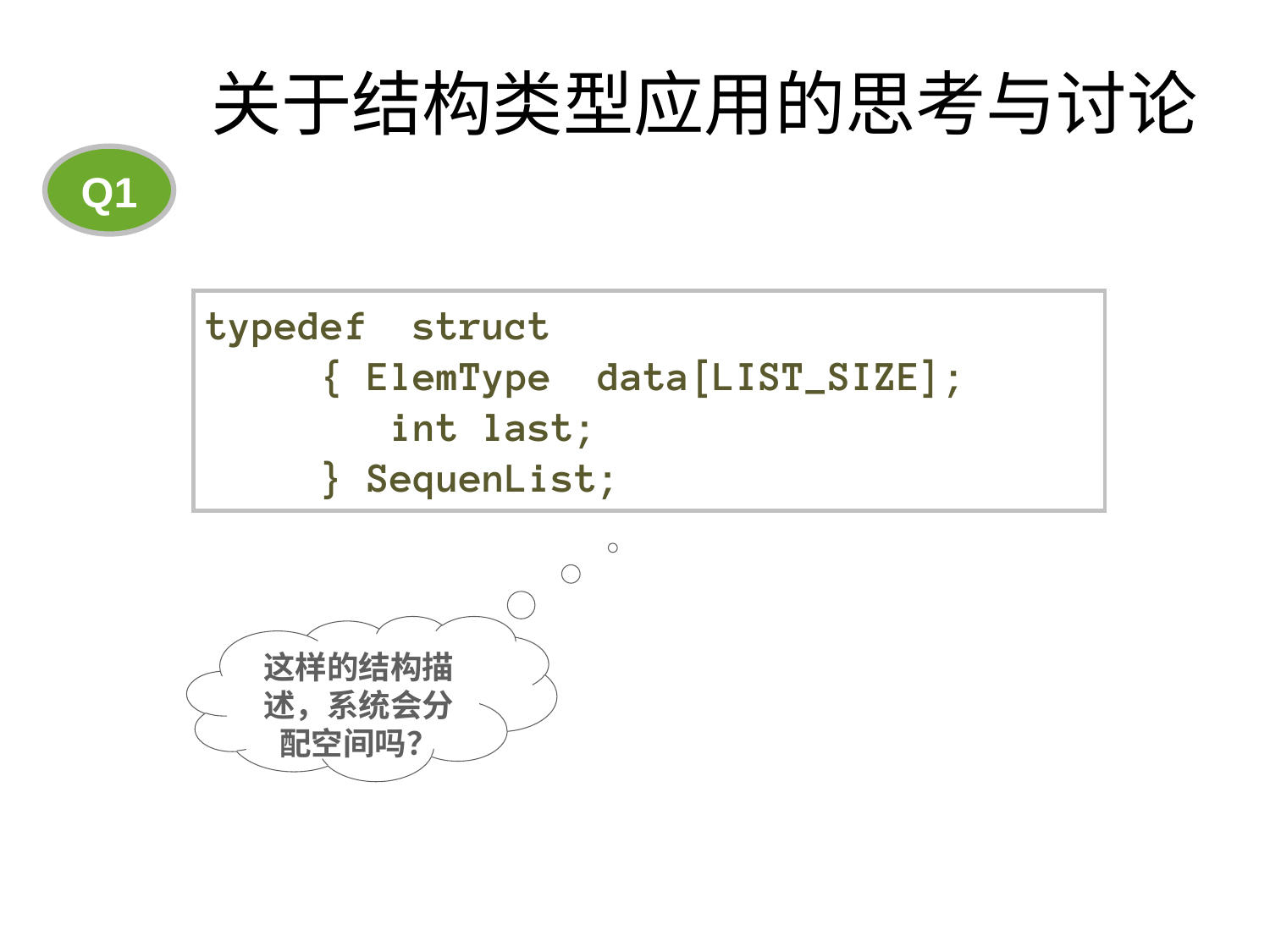

# 关于结构类型应用的思考与讨论
Q1
typedef  struct
     { ElemType  data[LIST_SIZE];
        int last;
     } SequenList;
这样的结构描述，系统会分配空间吗？
23